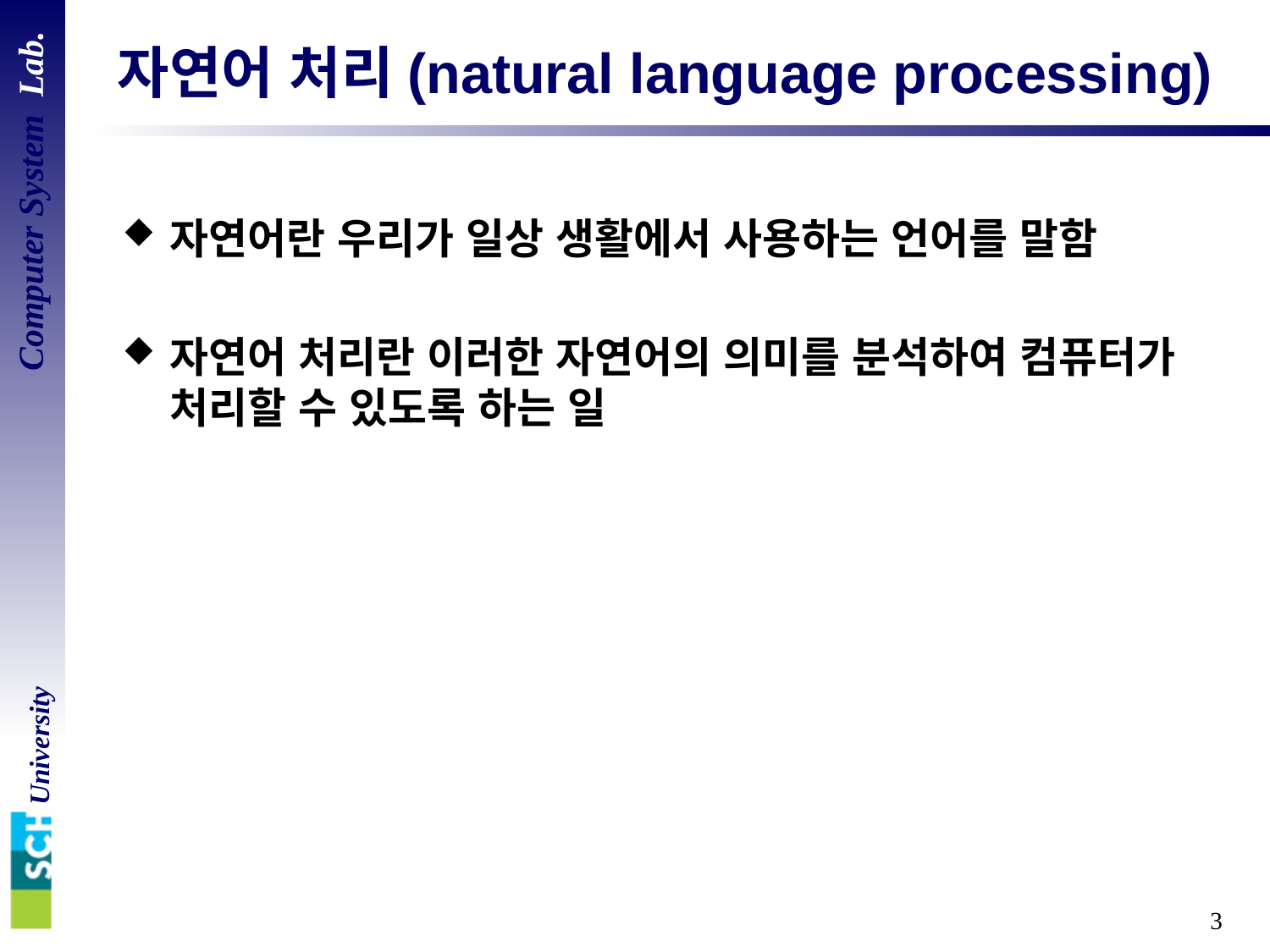

# 자연어 처리(natural language processing)

자연어란 우리가 일상 생활에서 사용하는 언어를 말함

자연어 처리란 이러한 자연어의 의미를 분석하여 컴퓨터가 처리할 수 있도록 하는 일